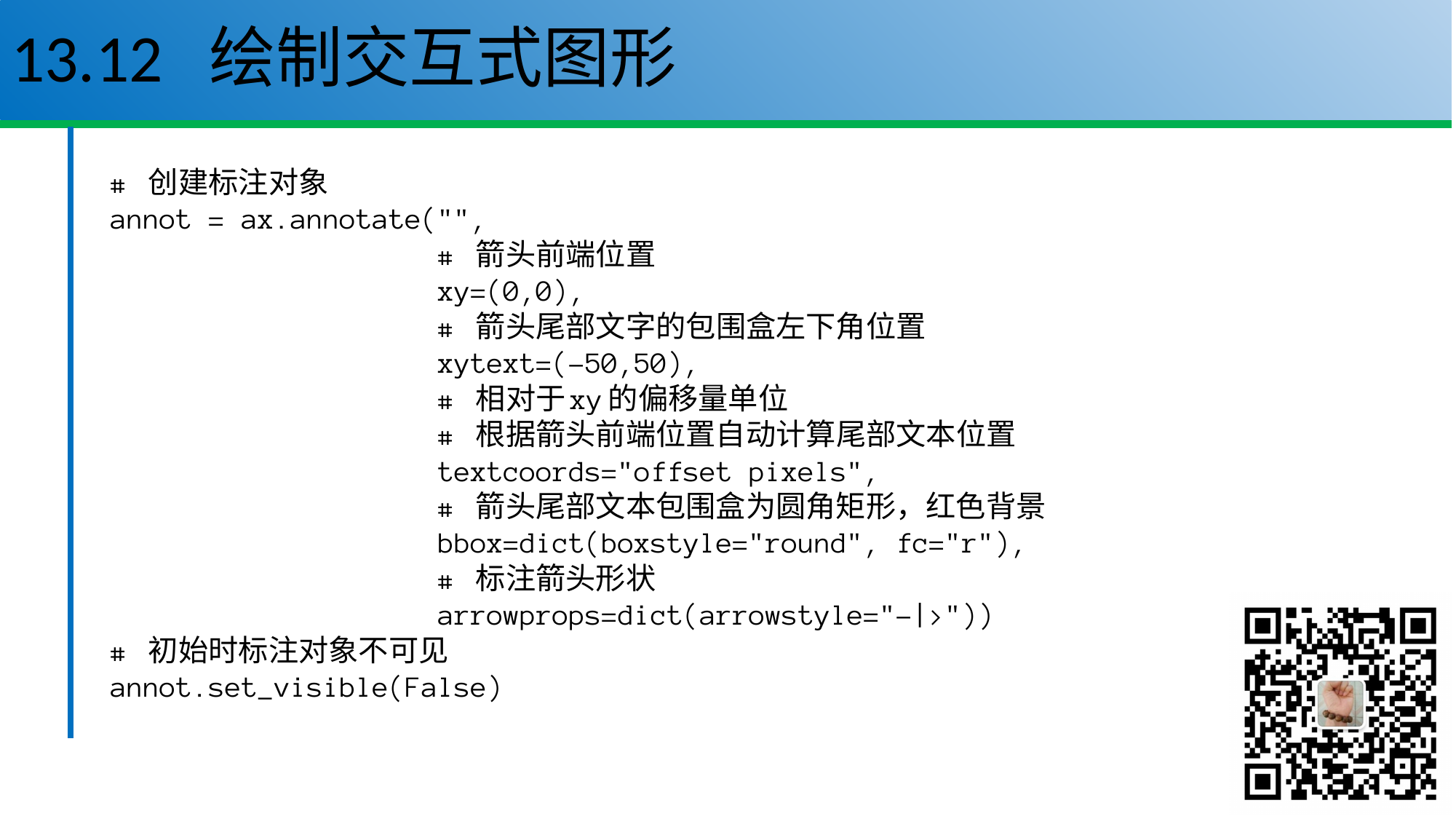

# 13.12  绘制交互式图形
# 创建标注对象
annot = ax.annotate("",
                    # 箭头前端位置
                    xy=(0,0),
                    # 箭头尾部文字的包围盒左下角位置
                    xytext=(-50,50),
                    # 相对于xy的偏移量单位
                    # 根据箭头前端位置自动计算尾部文本位置
                    textcoords="offset pixels",
                    # 箭头尾部文本包围盒为圆角矩形，红色背景
                    bbox=dict(boxstyle="round", fc="r"),
                    # 标注箭头形状
                    arrowprops=dict(arrowstyle="-|>"))
# 初始时标注对象不可见
annot.set_visible(False)
50